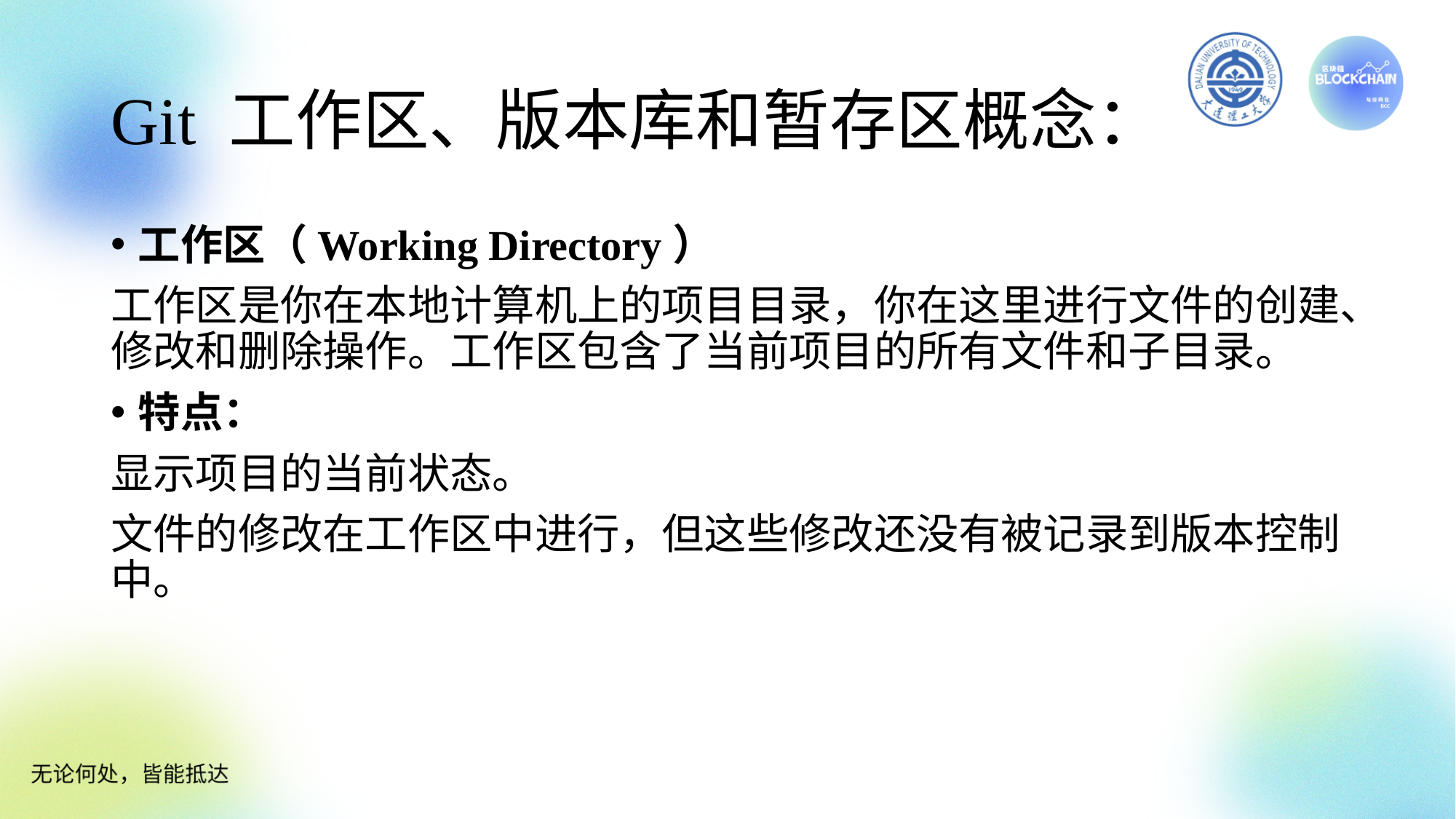

# Git 工作区、版本库和暂存区概念：
工作区（Working Directory）
工作区是你在本地计算机上的项目目录，你在这里进行文件的创建、修改和删除操作。工作区包含了当前项目的所有文件和子目录。
特点：
显示项目的当前状态。
文件的修改在工作区中进行，但这些修改还没有被记录到版本控制中。